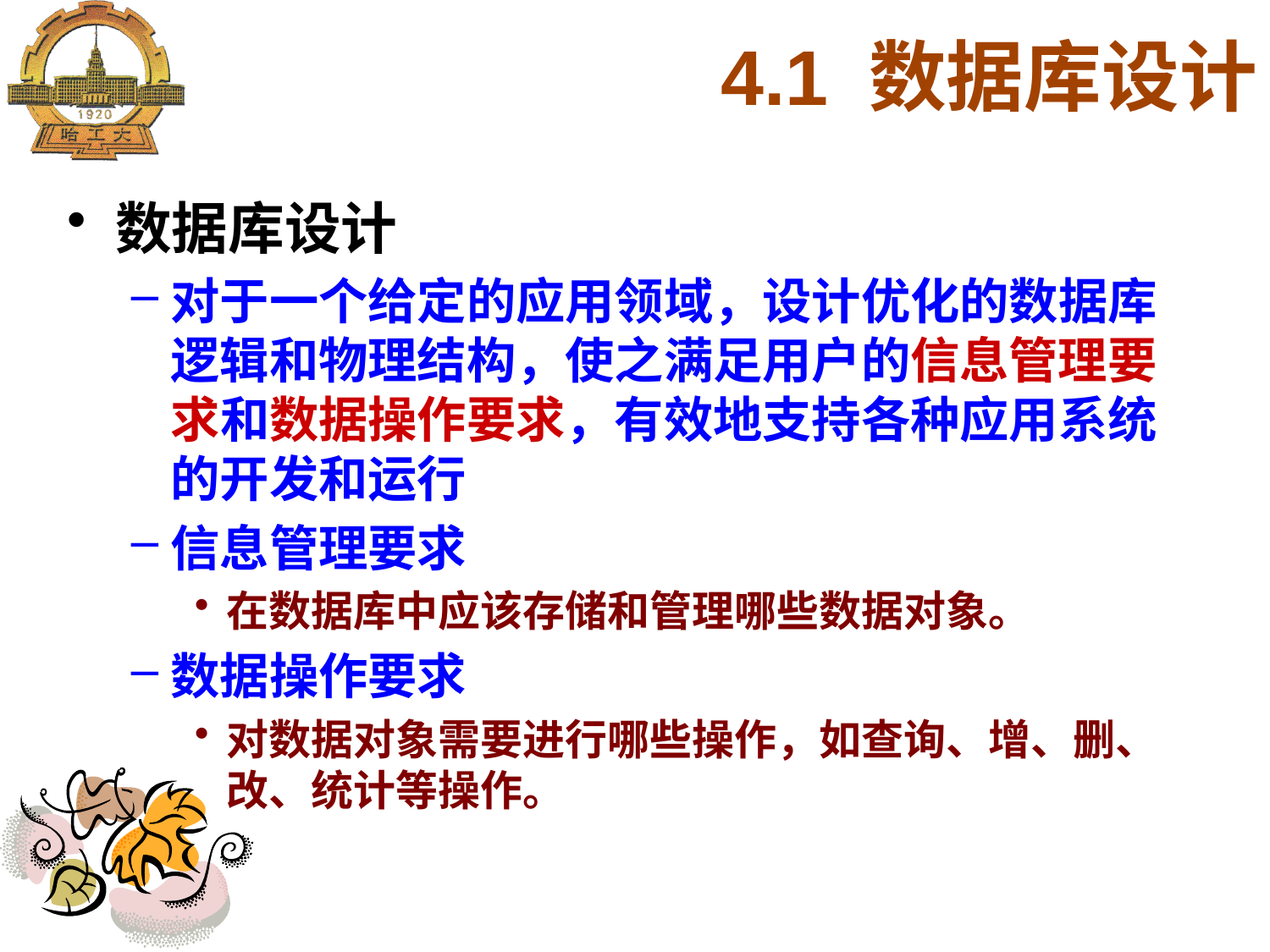

4.1 数据库设计
数据库设计
对于一个给定的应用领域，设计优化的数据库逻辑和物理结构，使之满足用户的信息管理要求和数据操作要求，有效地支持各种应用系统的开发和运行
信息管理要求
在数据库中应该存储和管理哪些数据对象。
数据操作要求
对数据对象需要进行哪些操作，如查询、增、删、改、统计等操作。